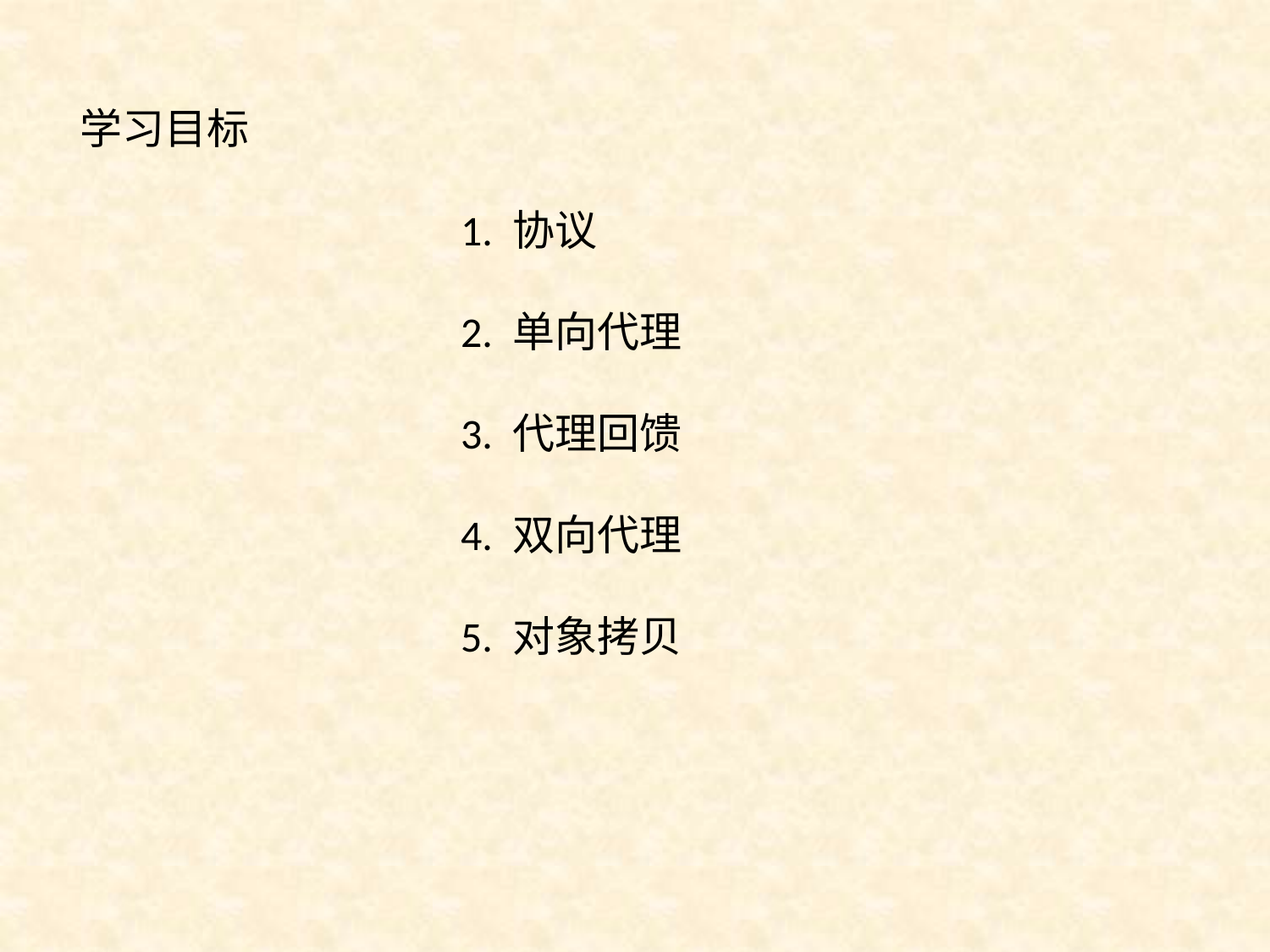

学习目标

			1. 协议

			2. 单向代理

			3. 代理回馈

			4. 双向代理

			5. 对象拷贝